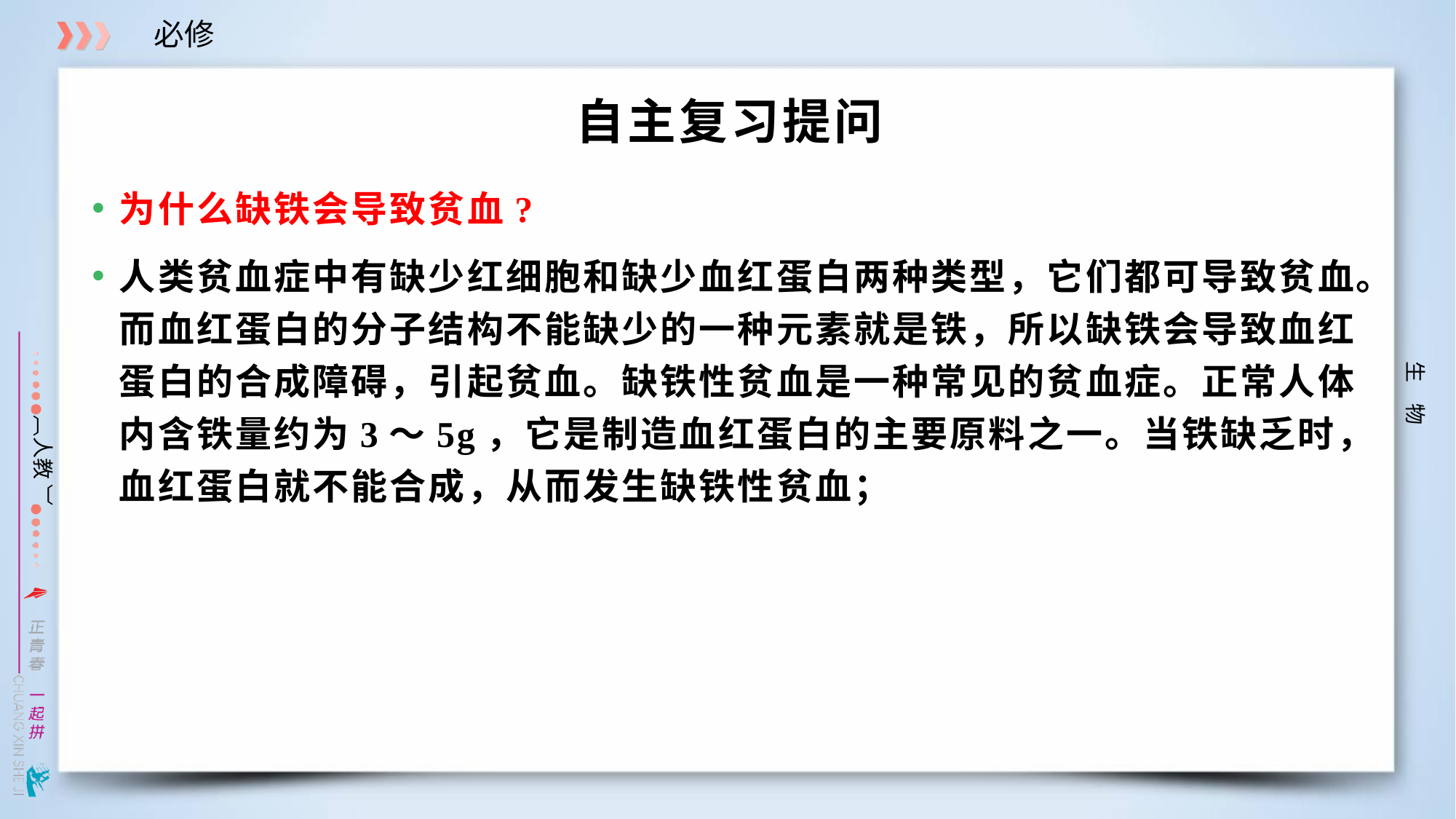

# 自主复习提问
为什么缺铁会导致贫血?
人类贫血症中有缺少红细胞和缺少血红蛋白两种类型，它们都可导致贫血。而血红蛋白的分子结构不能缺少的一种元素就是铁，所以缺铁会导致血红蛋白的合成障碍，引起贫血。缺铁性贫血是一种常见的贫血症。正常人体内含铁量约为3～5g，它是制造血红蛋白的主要原料之一。当铁缺乏时，血红蛋白就不能合成，从而发生缺铁性贫血；